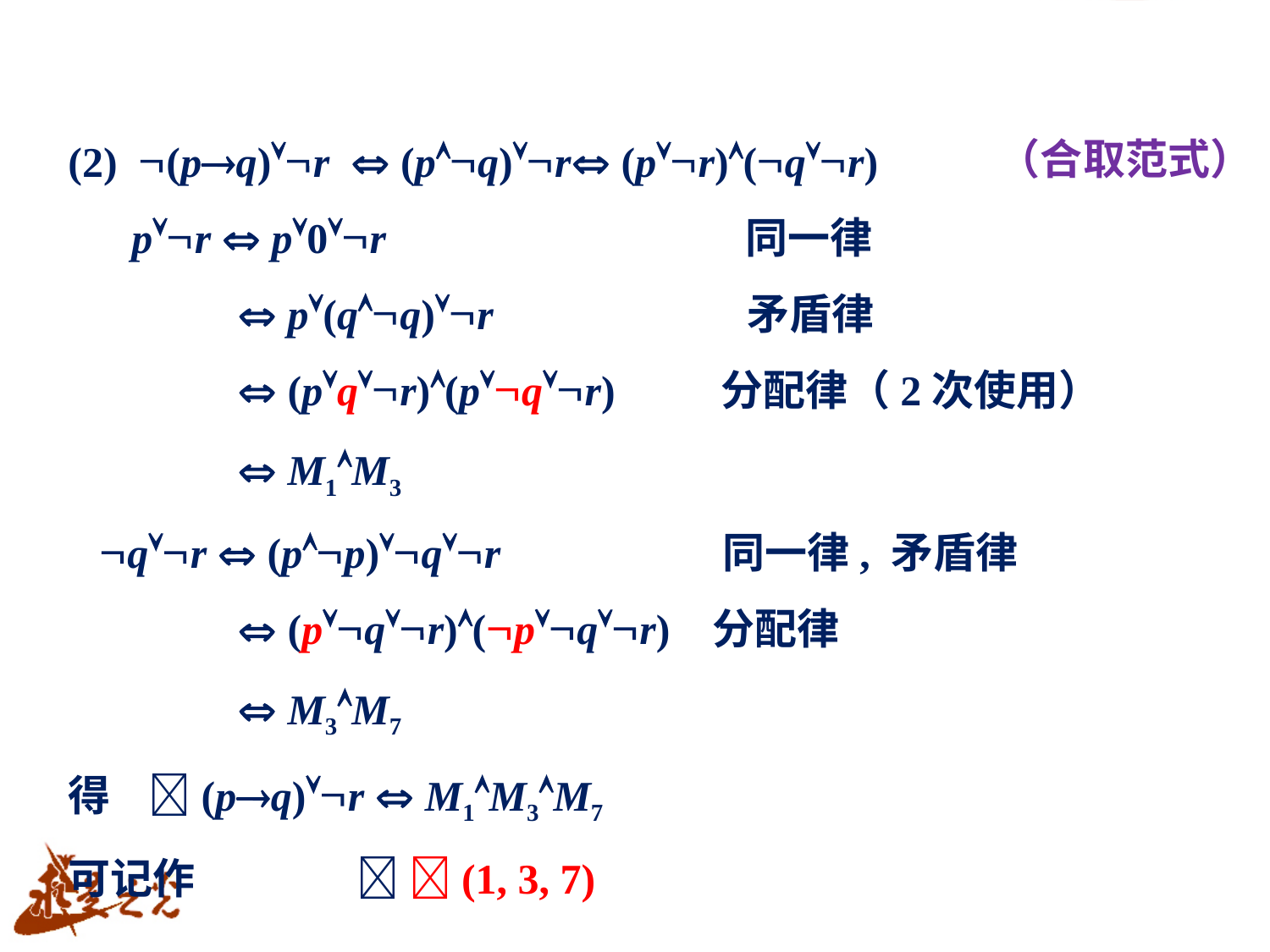

(2)  ¬(p→q)∨¬r  ⇔ (p∧¬q)∨¬r⇔ (p∨¬r)∧(¬q∨¬r)
      p∨¬r ⇔ p∨0∨¬r                                 同一律
                ⇔ p∨(q∧¬q)∨¬r                       矛盾律
                ⇔ (p∨q∨¬r)∧(p∨¬q∨¬r)         分配律（2次使用）
                ⇔ M1∧M3
   ¬q∨¬r ⇔ (p∧¬p)∨¬q∨¬r                    同一律, 矛盾律
                ⇔ (p∨¬q∨¬r)∧(¬p∨¬q∨¬r)   分配律
                ⇔ M3∧M7
得    ¬(p→q)∨¬r ⇔ M1∧M3∧M7
可记作                 ⇔ Π(1, 3, 7)
（合取范式）
13